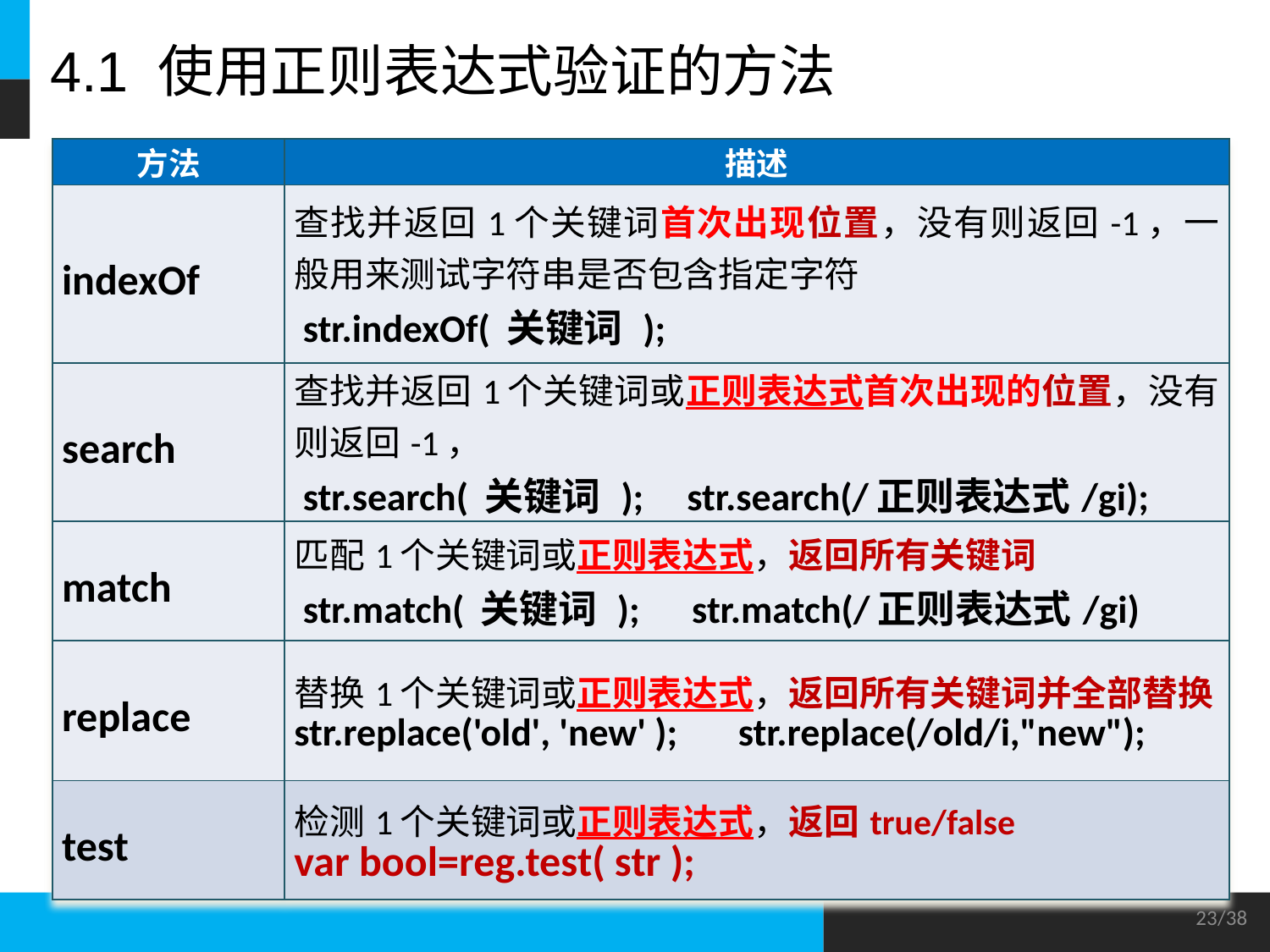

# 4.1 使用正则表达式验证的方法
| 方法 | 描述 |
| --- | --- |
| indexOf | 查找并返回1个关键词首次出现位置，没有则返回-1，一般用来测试字符串是否包含指定字符 str.indexOf( 关键词 ); |
| search | 查找并返回1个关键词或正则表达式首次出现的位置，没有则返回-1， str.search( 关键词 ); str.search(/正则表达式/gi); |
| match | 匹配1个关键词或正则表达式，返回所有关键词 str.match( 关键词 ); str.match(/正则表达式/gi) |
| replace | 替换1个关键词或正则表达式，返回所有关键词并全部替换 str.replace('old', 'new' ); str.replace(/old/i,"new"); |
| test | 检测1个关键词或正则表达式，返回true/false var bool=reg.test( str ); |
23/38